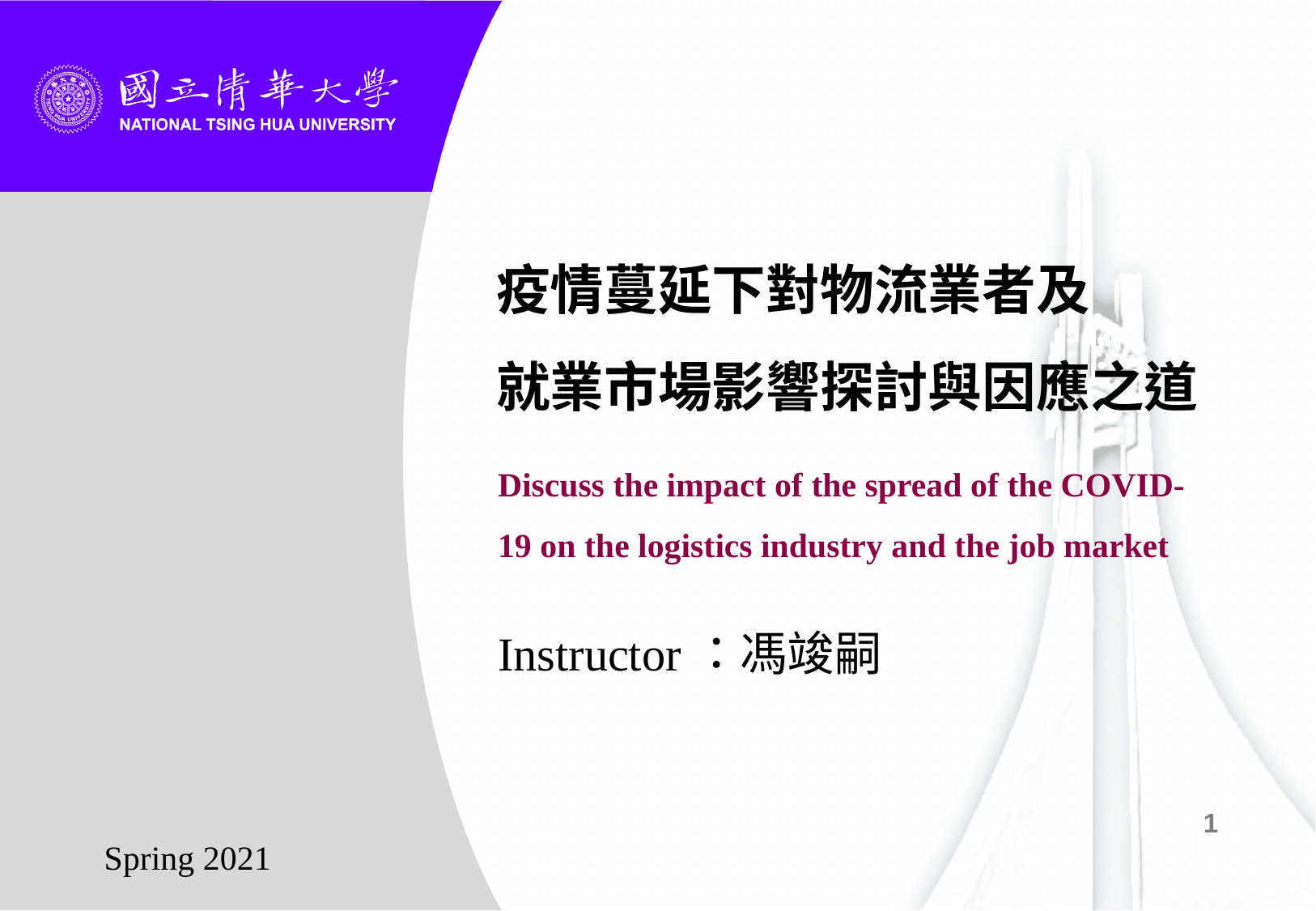

# 疫情蔓延下對物流業者及 就業市場影響探討與因應之道
Discuss the impact of the spread of the COVID-19 on the logistics industry and the job market
Instructor：馮竣嗣
1
Spring 2021